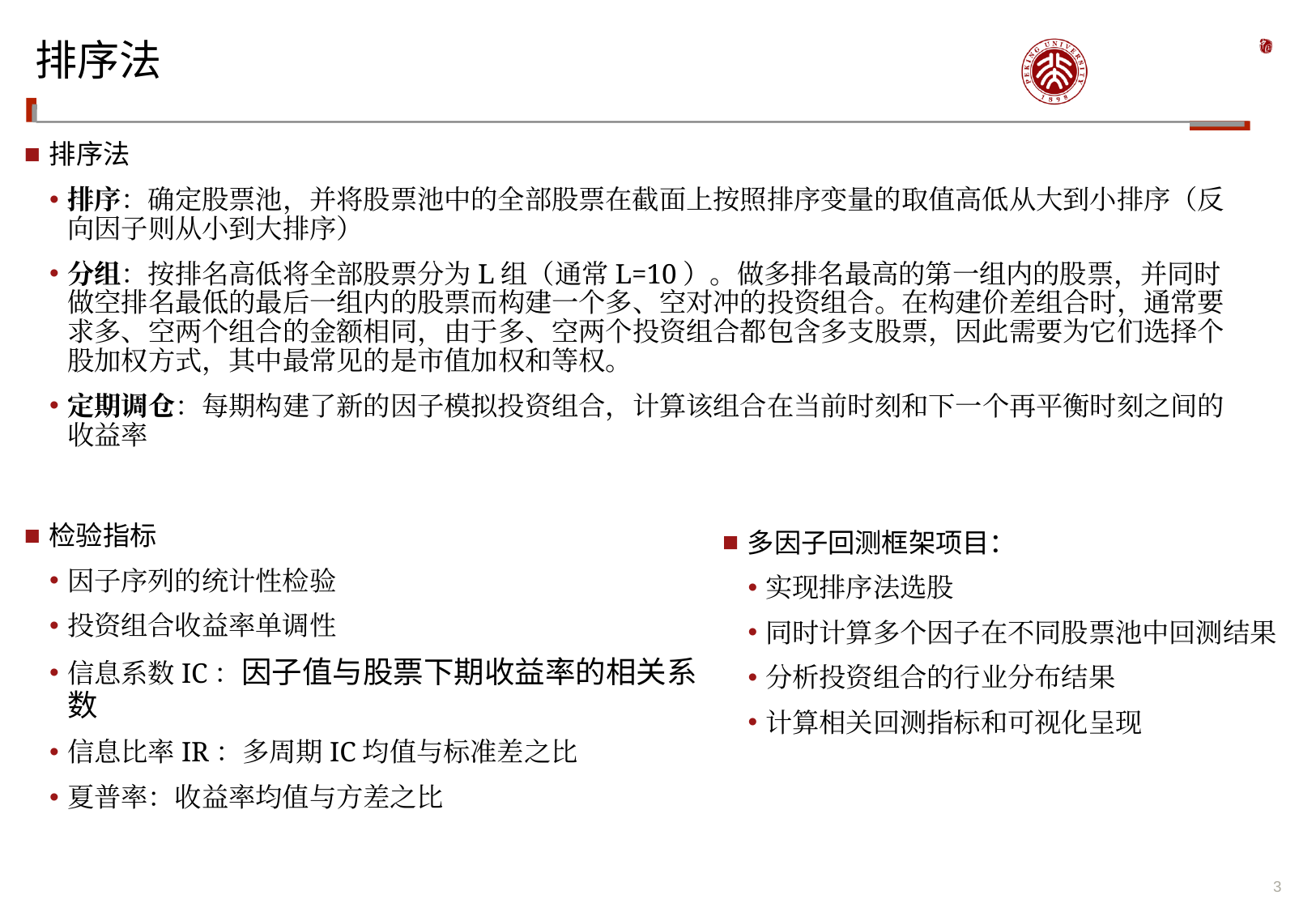

# 排序法
排序法
排序：确定股票池，并将股票池中的全部股票在截面上按照排序变量的取值高低从大到小排序（反向因子则从小到大排序）
分组：按排名高低将全部股票分为L组（通常L=10）。做多排名最高的第一组内的股票，并同时做空排名最低的最后一组内的股票而构建一个多、空对冲的投资组合。在构建价差组合时，通常要求多、空两个组合的金额相同，由于多、空两个投资组合都包含多支股票，因此需要为它们选择个股加权方式，其中最常见的是市值加权和等权。
定期调仓：每期构建了新的因子模拟投资组合，计算该组合在当前时刻和下一个再平衡时刻之间的收益率

检验指标
因子序列的统计性检验
投资组合收益率单调性
信息系数IC：因子值与股票下期收益率的相关系数
信息比率IR：多周期IC均值与标准差之比
夏普率：收益率均值与方差之比
多因子回测框架项目：
实现排序法选股
同时计算多个因子在不同股票池中回测结果
分析投资组合的行业分布结果
计算相关回测指标和可视化呈现